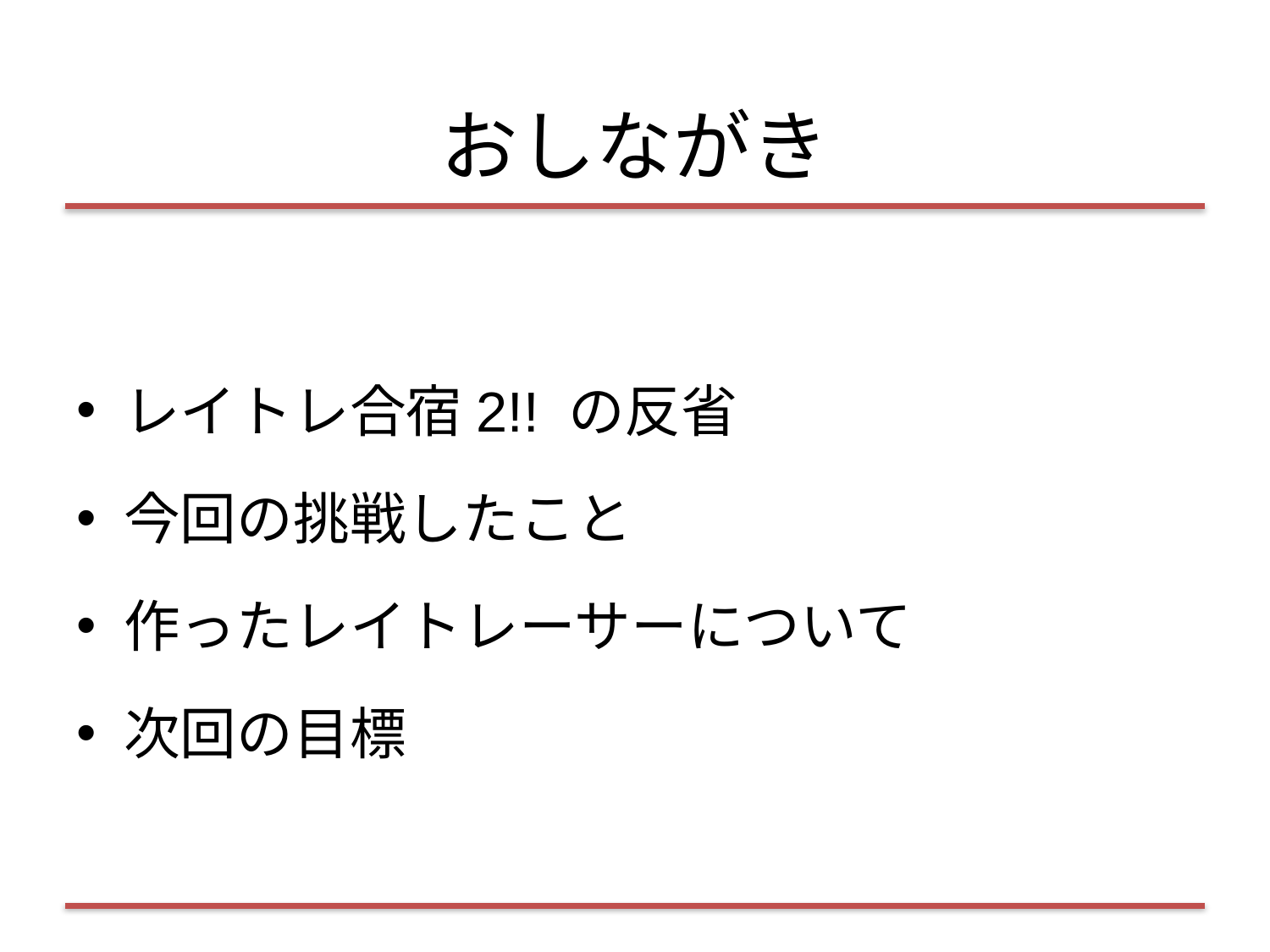

# おしながき
レイトレ合宿2!! の反省
今回の挑戦したこと
作ったレイトレーサーについて
次回の目標